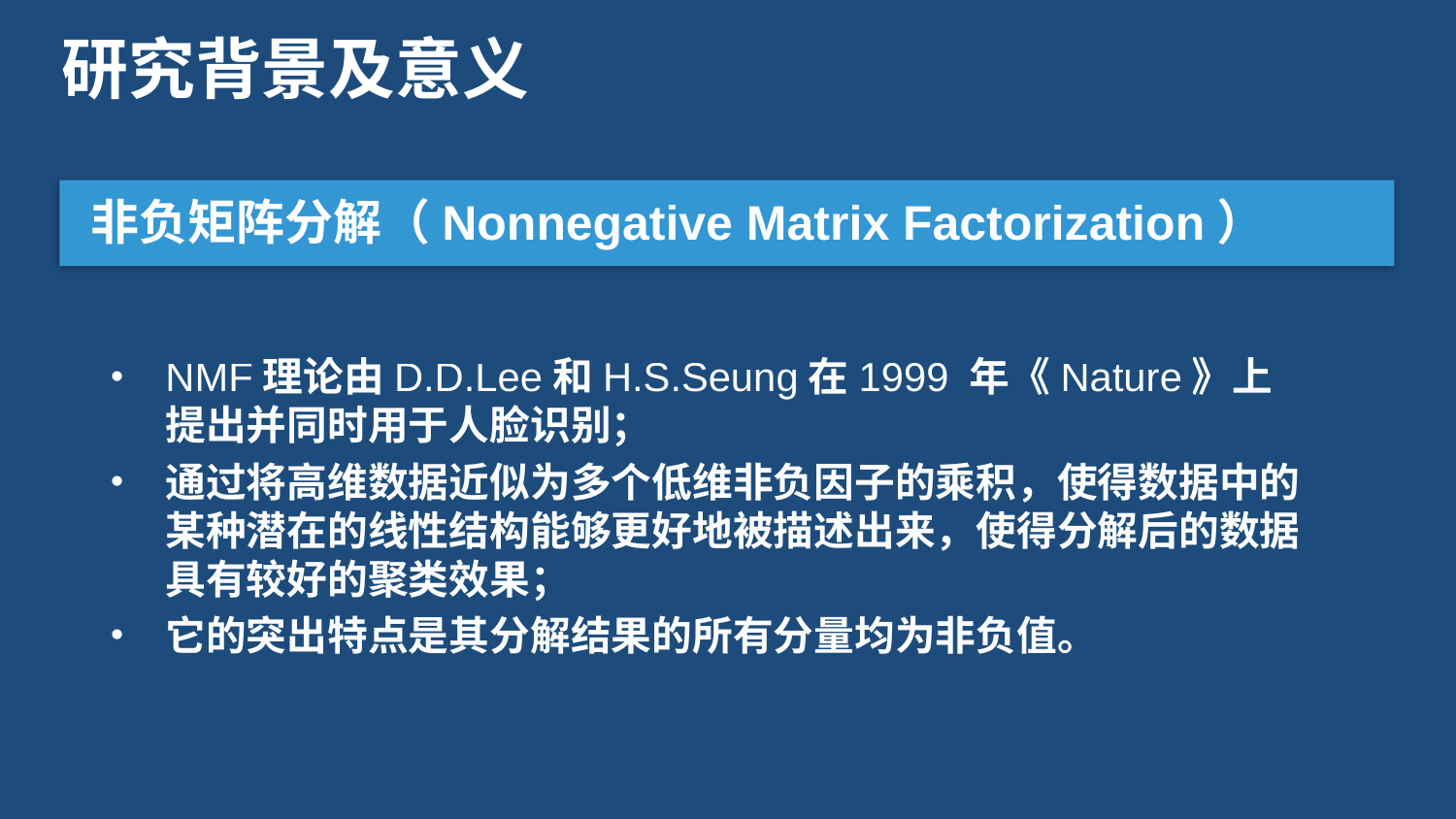

研究背景及意义

非负矩阵分解（Nonnegative Matrix Factorization）
NMF理论由D.D.Lee和H.S.Seung在1999 年《Nature》上提出并同时用于人脸识别；
通过将高维数据近似为多个低维非负因子的乘积，使得数据中的某种潜在的线性结构能够更好地被描述出来，使得分解后的数据具有较好的聚类效果；
它的突出特点是其分解结果的所有分量均为非负值。